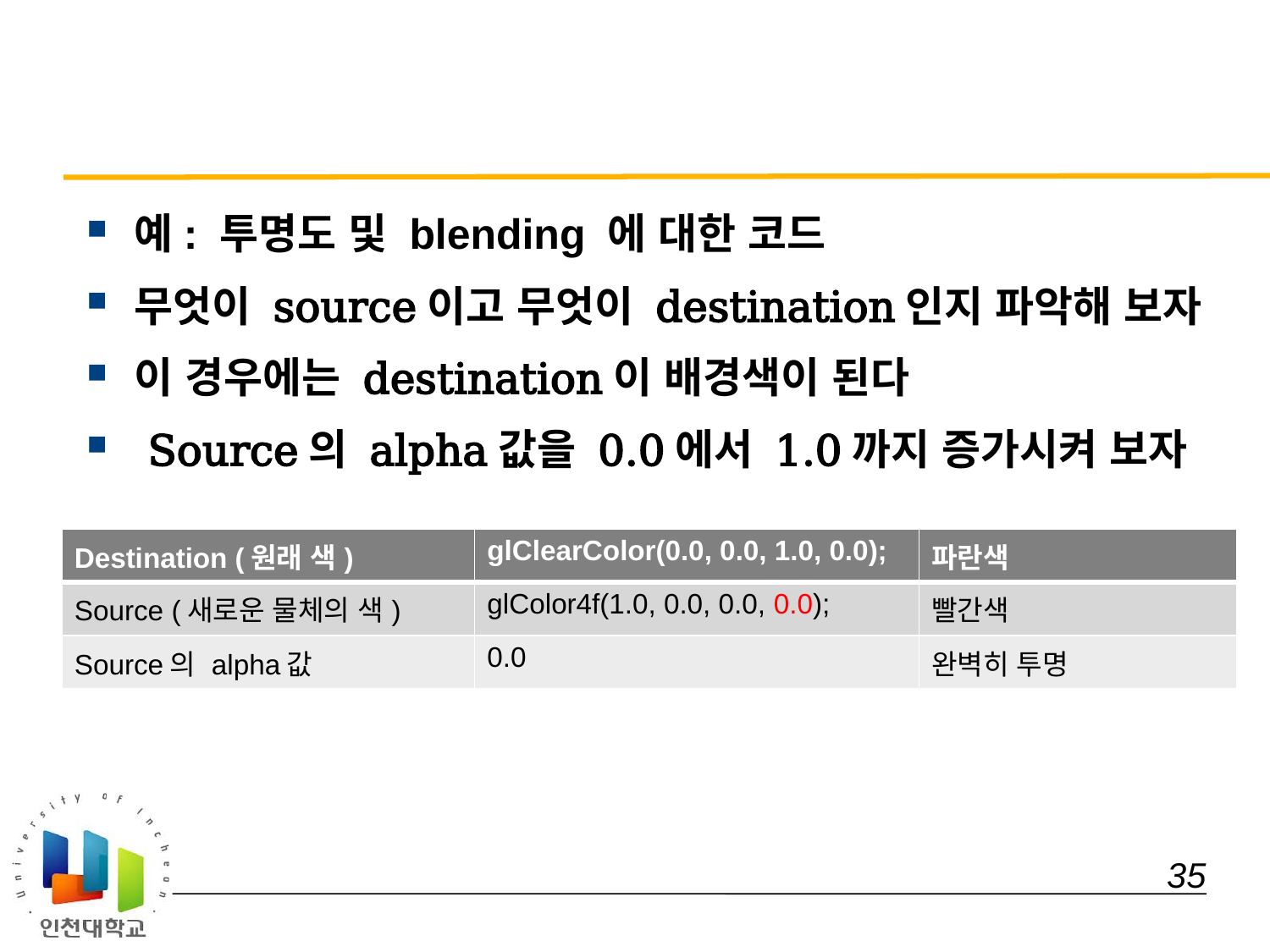

#
예: 투명도 및 blending 에 대한 코드
무엇이 source이고 무엇이 destination인지 파악해 보자
이 경우에는 destination이 배경색이 된다
 Source의 alpha값을 0.0에서 1.0까지 증가시켜 보자

| Destination (원래 색) | glClearColor(0.0, 0.0, 1.0, 0.0); | 파란색 |
| --- | --- | --- |
| Source (새로운 물체의 색) | glColor4f(1.0, 0.0, 0.0, 0.0); | 빨간색 |
| Source의 alpha값 | 0.0 | 완벽히 투명 |
 35